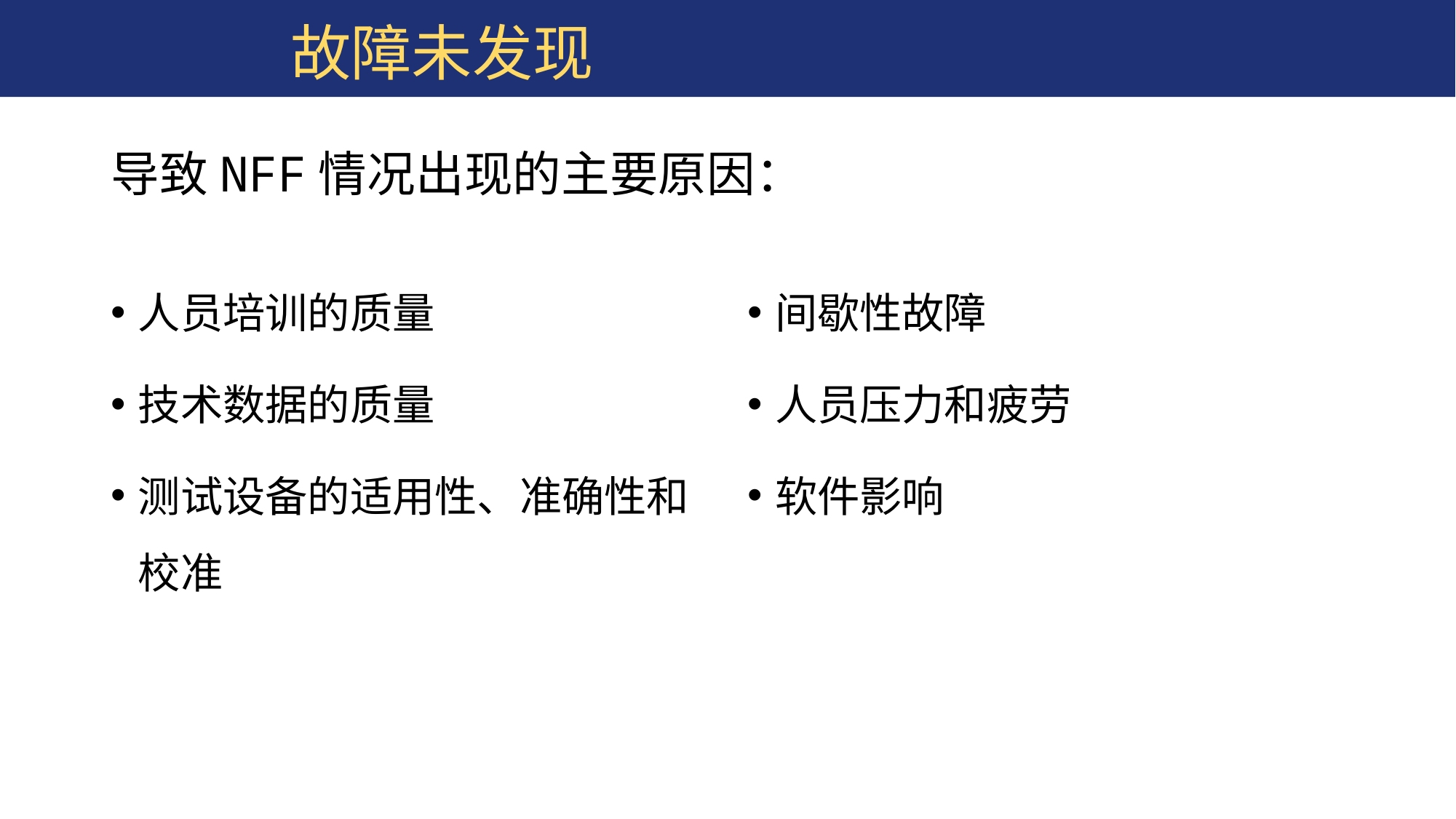

故障未发现
# 导致NFF情况出现的主要原因：
人员培训的质量
技术数据的质量
测试设备的适用性、准确性和校准

间歇性故障
人员压力和疲劳
软件影响